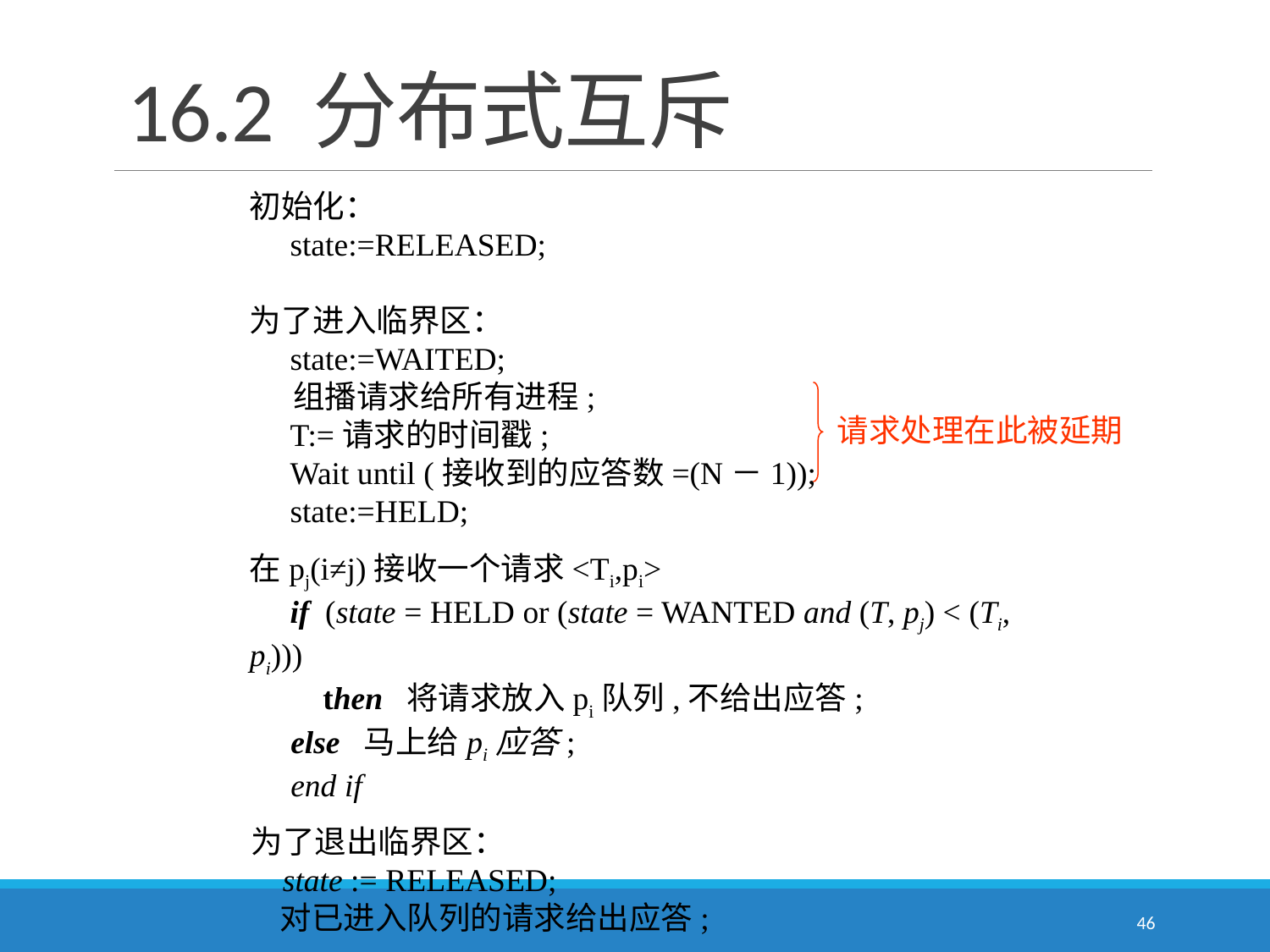

# 16.2 分布式互斥
初始化：
     state:=RELEASED;

为了进入临界区：
     state:=WAITED;
     组播请求给所有进程;
     T:=请求的时间戳;
     Wait until (接收到的应答数=(N－1));
     state:=HELD;

在pj(i≠j)接收一个请求<Ti,pi>
     if  (state = HELD or (state = WANTED and (T, pj) < (Ti, pi)))
                 then  将请求放入pi队列,不给出应答;
             else  马上给pi应答;
             end if

        为了退出临界区：
            state := RELEASED;
            对已进入队列的请求给出应答;

请求处理在此被延期
46